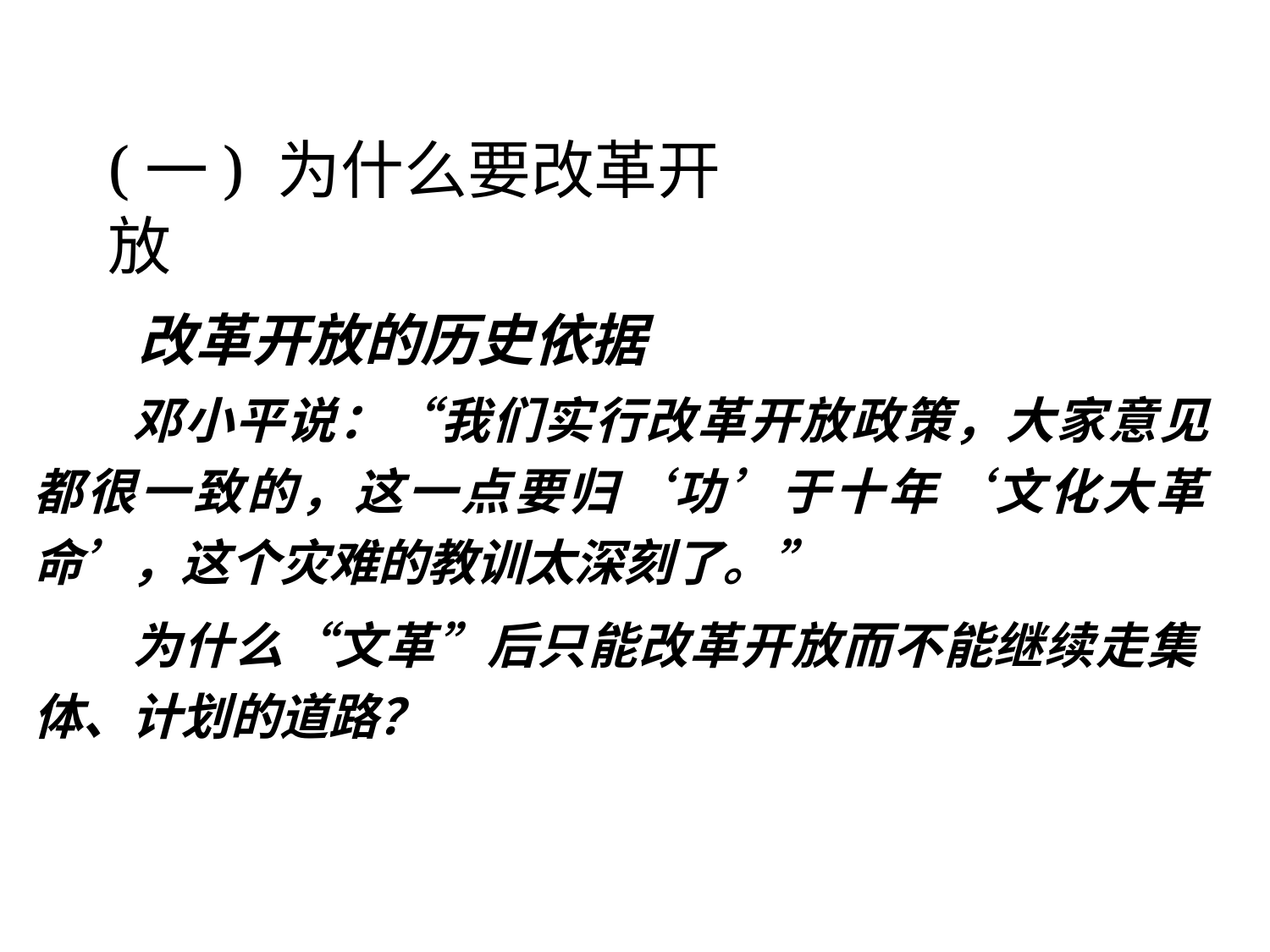

# (一) 为什么要改革开放
改革开放的历史依据
邓小平说：“我们实行改革开放政策，大家意见 都很一致的，这一点要归‘功’于十年‘文化大革 命’，这个灾难的教训太深刻了。”
为什么“文革”后只能改革开放而不能继续走集 体、计划的道路？